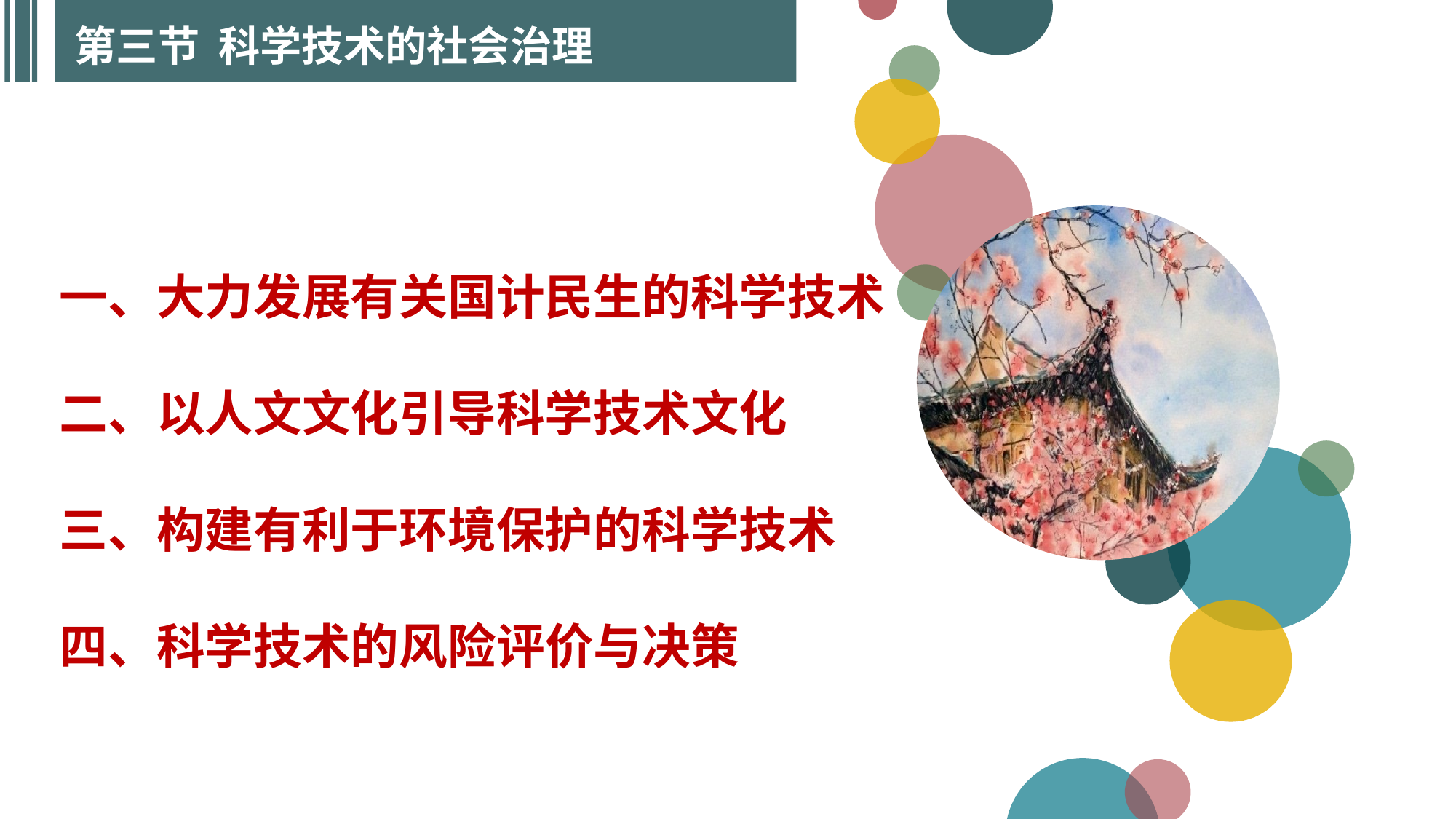

第三节  科学技术的社会治理
一、大力发展有关国计民生的科学技术
二、以人文文化引导科学技术文化
三、构建有利于环境保护的科学技术
四、科学技术的风险评价与决策